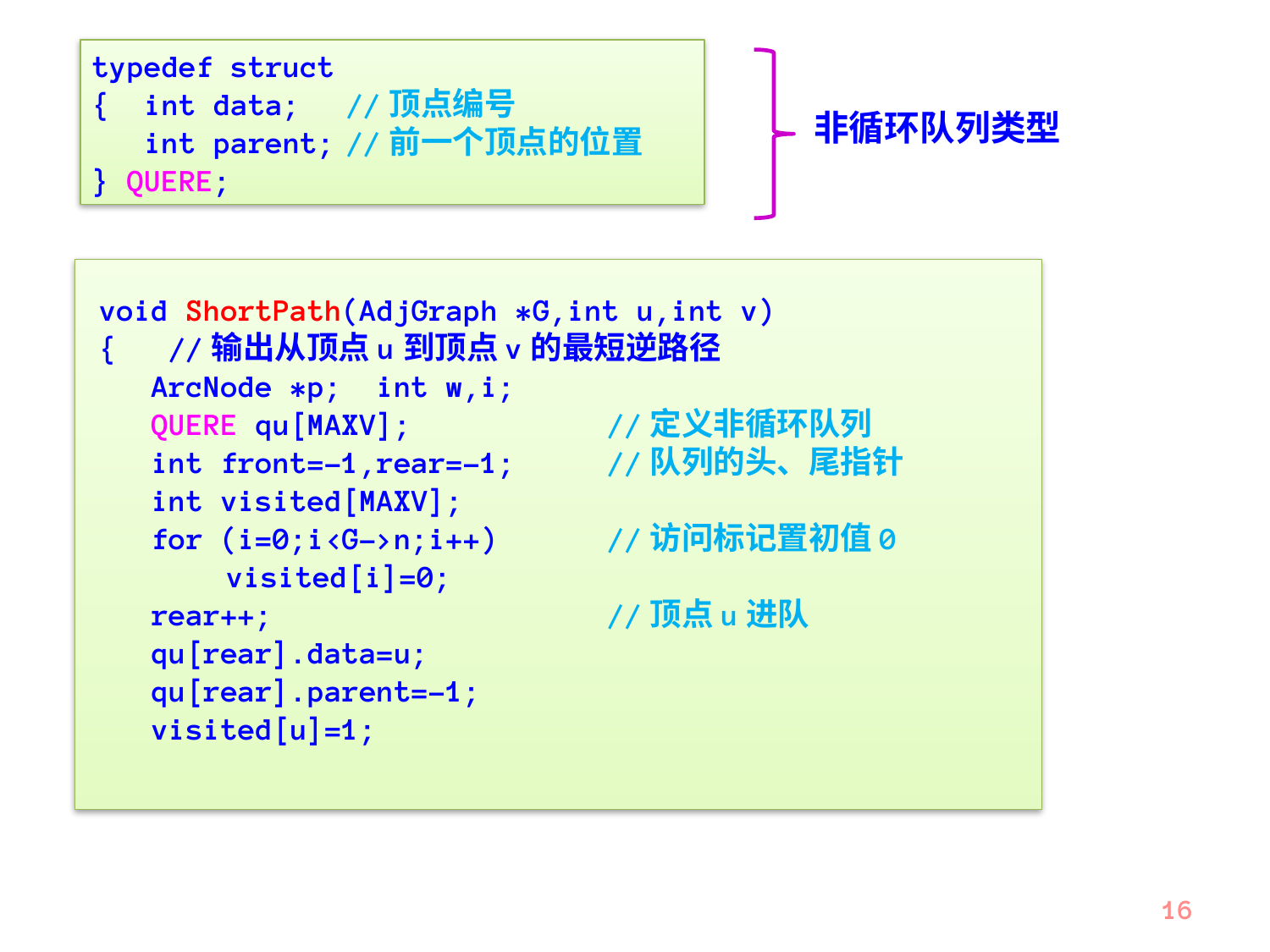

typedef struct
{  int data;	//顶点编号
   int parent;	//前一个顶点的位置
} QUERE;

非循环队列类型
void ShortPath(AdjGraph *G,int u,int v)
{   //输出从顶点u到顶点v的最短逆路径
   ArcNode *p;  int w,i;
   QUERE qu[MAXV];		//定义非循环队列
   int front=-1,rear=-1;	//队列的头、尾指针
   int visited[MAXV];
   for (i=0;i<G->n;i++)	//访问标记置初值0
 	visited[i]=0;
   rear++;			//顶点u进队
   qu[rear].data=u;
   qu[rear].parent=-1;
   visited[u]=1;

16